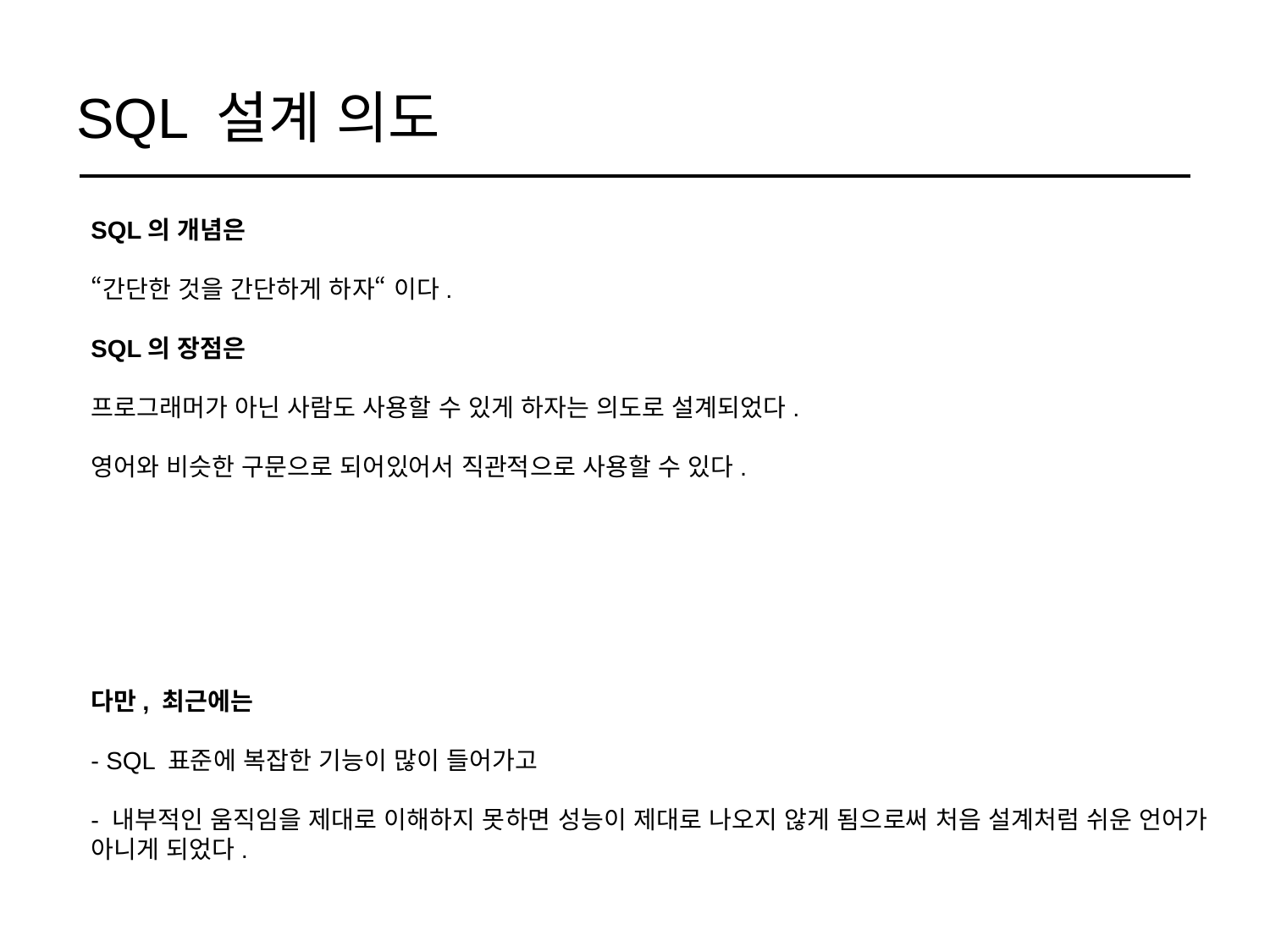

# SQL 설계 의도
SQL의 개념은
“간단한 것을 간단하게 하자“ 이다.
SQL의 장점은
프로그래머가 아닌 사람도 사용할 수 있게 하자는 의도로 설계되었다.
영어와 비슷한 구문으로 되어있어서 직관적으로 사용할 수 있다.
다만, 최근에는
- SQL 표준에 복잡한 기능이 많이 들어가고
- 내부적인 움직임을 제대로 이해하지 못하면 성능이 제대로 나오지 않게 됨으로써 처음 설계처럼 쉬운 언어가 아니게 되었다.